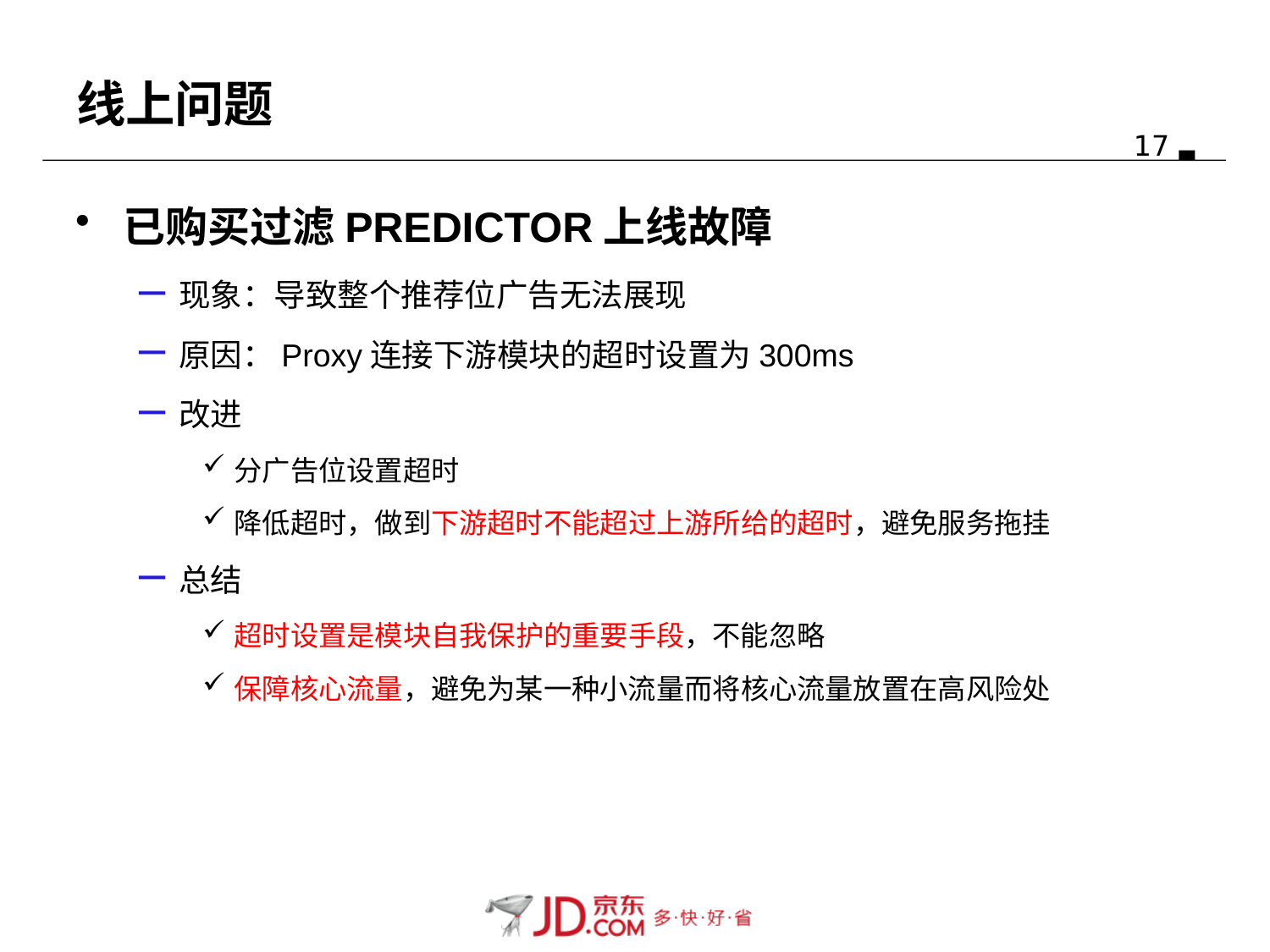

# 线上问题
已购买过滤PREDICTOR上线故障
现象：导致整个推荐位广告无法展现
原因：Proxy连接下游模块的超时设置为300ms
改进
分广告位设置超时
降低超时，做到下游超时不能超过上游所给的超时，避免服务拖挂
总结
超时设置是模块自我保护的重要手段，不能忽略
保障核心流量，避免为某一种小流量而将核心流量放置在高风险处